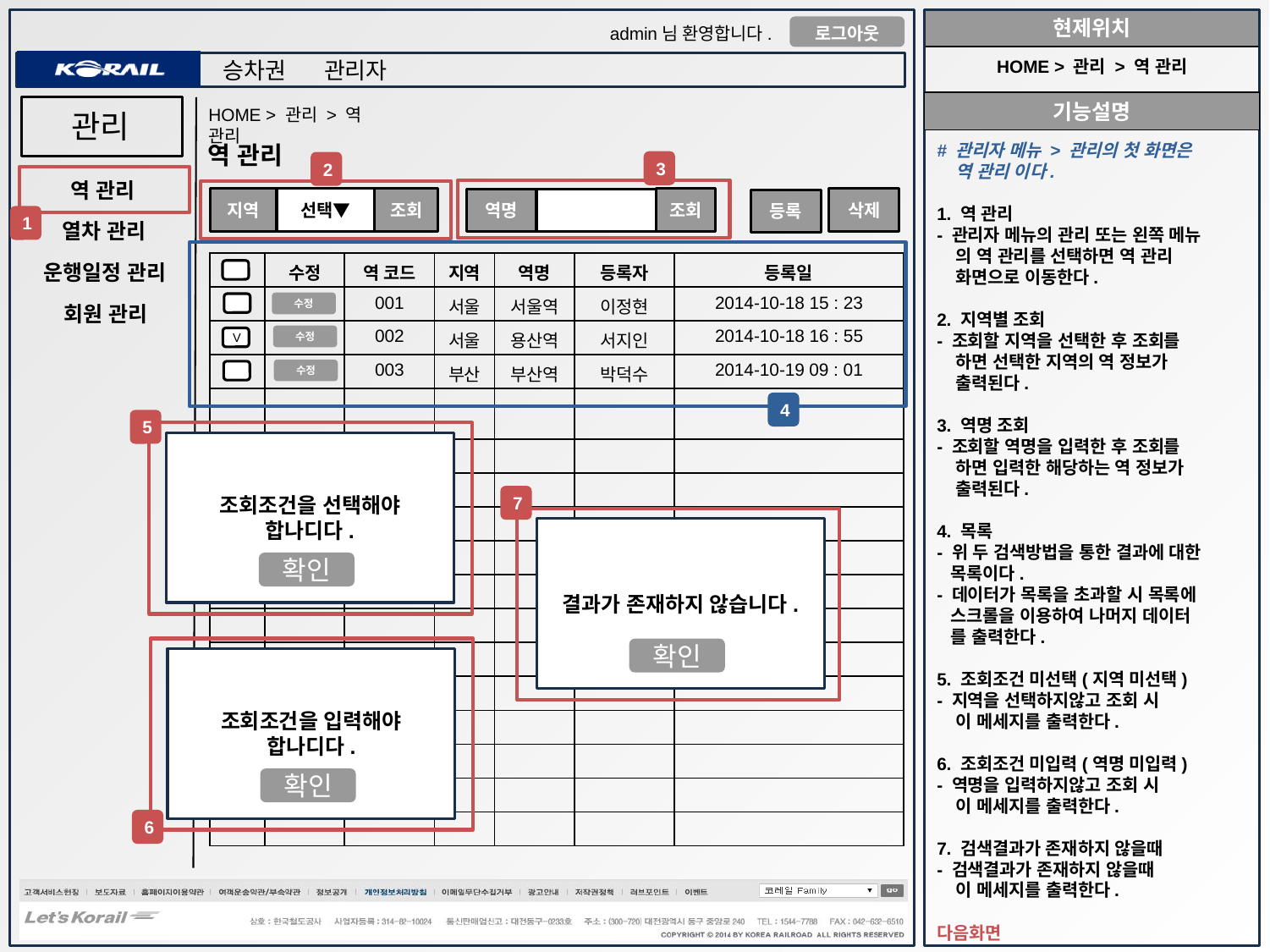

HOME > 관리 > 역 관리
HOME > 관리 > 역 관리
관리
역 관리
# 관리자 메뉴 > 관리의 첫 화면은
   역 관리 이다.

1. 역 관리
- 관리자 메뉴의 관리 또는 왼쪽 메뉴
   의 역 관리를 선택하면 역 관리
   화면으로 이동한다.

2. 지역별 조회
- 조회할 지역을 선택한 후 조회를
   하면 선택한 지역의 역 정보가
   출력된다.

3. 역명 조회
- 조회할 역명을 입력한 후 조회를
   하면 입력한 해당하는 역 정보가
   출력된다.

4. 목록
- 위 두 검색방법을 통한 결과에 대한
  목록이다.
- 데이터가 목록을 초과할 시 목록에
  스크롤을 이용하여 나머지 데이터
  를 출력한다.

5. 조회조건 미선택(지역 미선택)
- 지역을 선택하지않고 조회 시
   이 메세지를 출력한다.

6. 조회조건 미입력(역명 미입력)
- 역명을 입력하지않고 조회 시
   이 메세지를 출력한다.

7. 검색결과가 존재하지 않을때
- 검색결과가 존재하지 않을때
   이 메세지를 출력한다.

다음화면

3

2

역 관리

조회
조회
삭제
선택▼
지역

역명
등록

1
열차 관리

|  | 수정 | 역 코드 | 지역 | 역명 | 등록자 | 등록일 |
| --- | --- | --- | --- | --- | --- | --- |
|  |  | 001 | 서울 | 서울역 | 이정현 | 2014-10-18 15 : 23 |
|  |  | 002 | 서울 | 용산역 | 서지인 | 2014-10-18 16 : 55 |
|  |  | 003 | 부산 | 부산역 | 박덕수 | 2014-10-19 09 : 01 |
|  |  |  |  |  |  |  |
|  |  |  |  |  |  |  |
|  |  |  |  |  |  |  |
|  |  |  |  |  |  |  |
|  |  |  |  |  |  |  |
|  |  |  |  |  |  |  |
|  |  |  |  |  |  |  |
|  |  |  |  |  |  |  |
|  |  |  |  |  |  |  |
|  |  |  |  |  |  |  |
|  |  |  |  |  |  |  |
|  |  |  |  |  |  |  |
|  |  |  |  |  |  |  |
운행일정 관리

수정

회원 관리
V
수정

수정

4

5

조회조건을 선택해야 합나디다.

7

결과가 존재하지 않습니다.
확인

확인
조회조건을 입력해야 합나디다.
확인

6